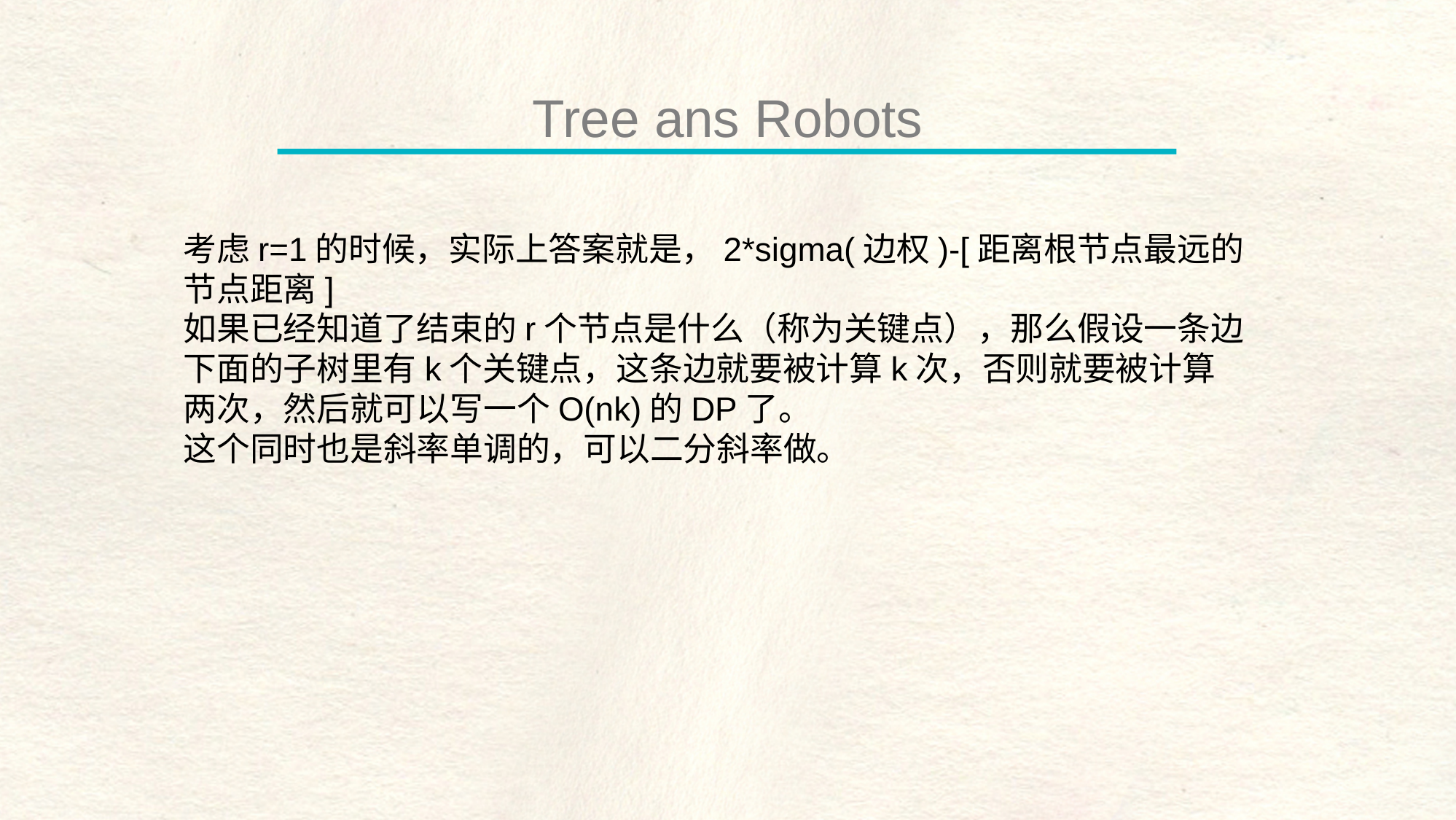

Tree ans Robots

考虑r=1的时候，实际上答案就是，2*sigma(边权)-[距离根节点最远的节点距离]
如果已经知道了结束的r个节点是什么（称为关键点），那么假设一条边下面的子树里有k个关键点，这条边就要被计算k次，否则就要被计算两次，然后就可以写一个O(nk)的DP了。
这个同时也是斜率单调的，可以二分斜率做。